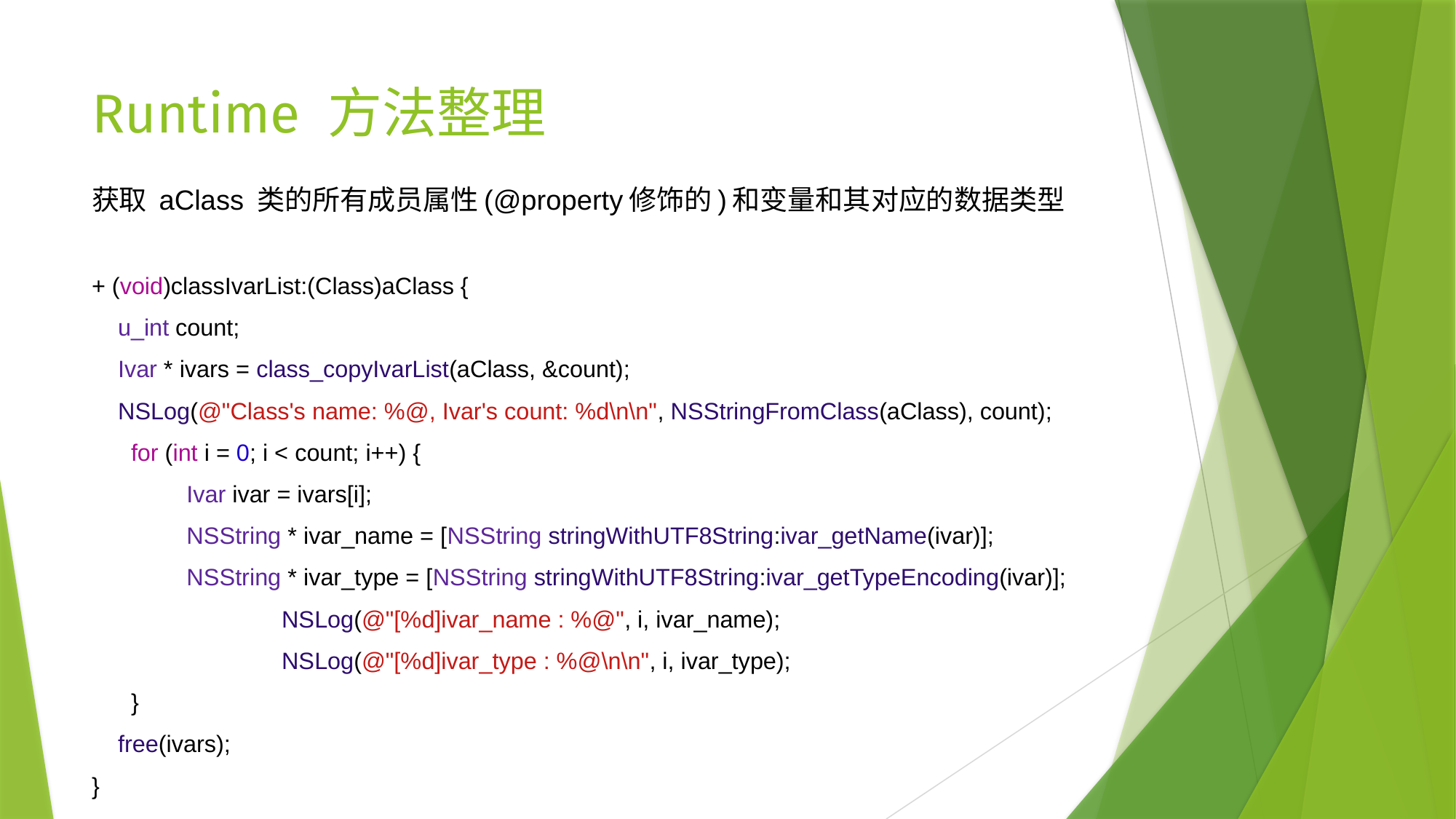

# Runtime 方法整理
获取 aClass 类的所有成员属性(@property修饰的)和变量和其对应的数据类型

+ (void)classIvarList:(Class)aClass {
    u_int count;
    Ivar * ivars = class_copyIvarList(aClass, &count);
    NSLog(@"Class's name: %@, Ivar's count: %d\n\n", NSStringFromClass(aClass), count);
      for (int i = 0; i < count; i++) {
        		Ivar ivar = ivars[i];
       	NSString * ivar_name = [NSString stringWithUTF8String:ivar_getName(ivar)];
        	NSString * ivar_type = [NSString stringWithUTF8String:ivar_getTypeEncoding(ivar)];
       	 	NSLog(@"[%d]ivar_name : %@", i, ivar_name);
       	 	NSLog(@"[%d]ivar_type : %@\n\n", i, ivar_type);
      }
    free(ivars);
}